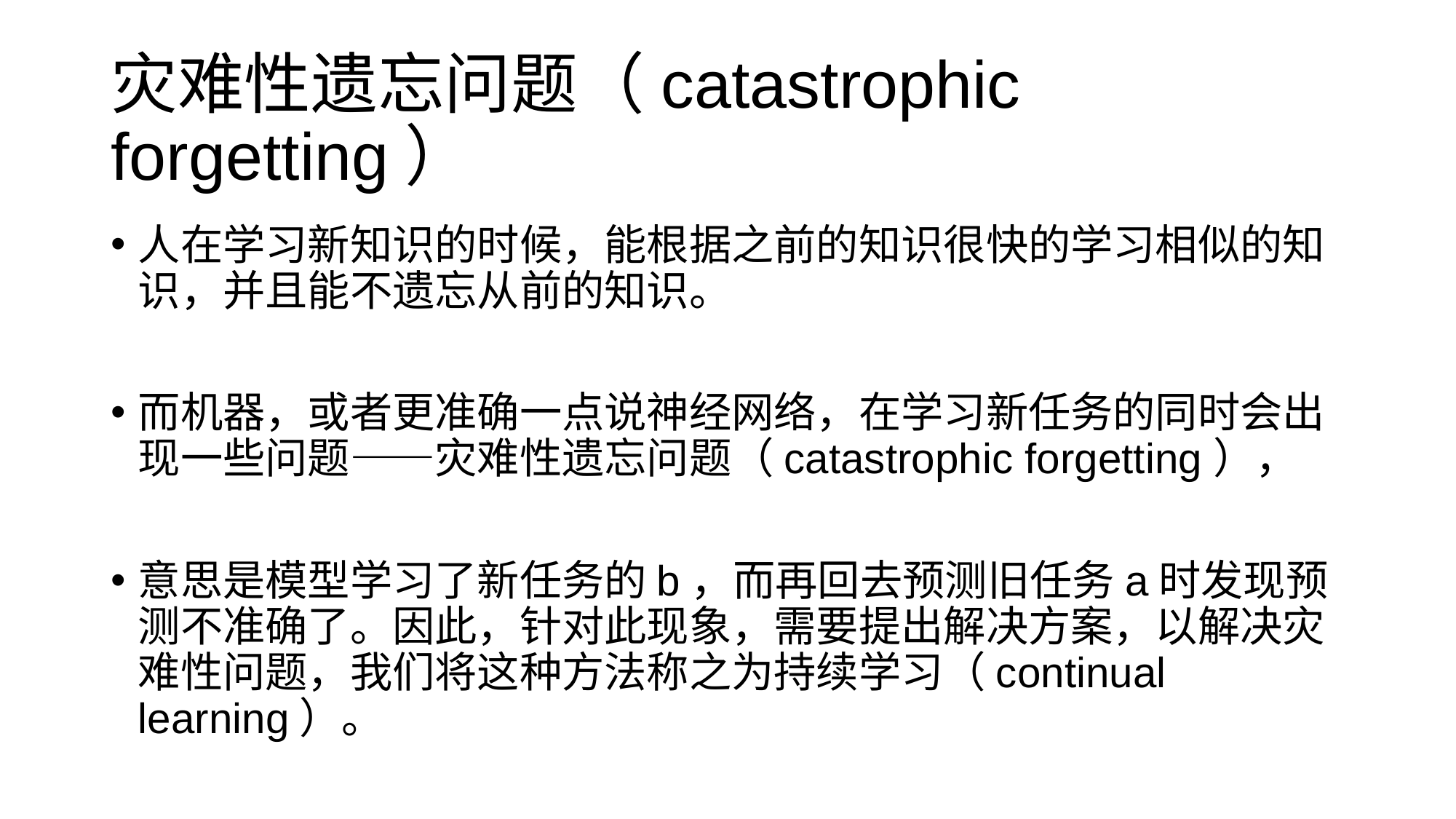

# 灾难性遗忘问题（catastrophic forgetting）
人在学习新知识的时候，能根据之前的知识很快的学习相似的知识，并且能不遗忘从前的知识。

而机器，或者更准确一点说神经网络，在学习新任务的同时会出现一些问题——灾难性遗忘问题（catastrophic forgetting），

意思是模型学习了新任务的b，而再回去预测旧任务a时发现预测不准确了。因此，针对此现象，需要提出解决方案，以解决灾难性问题，我们将这种方法称之为持续学习（continual learning）。